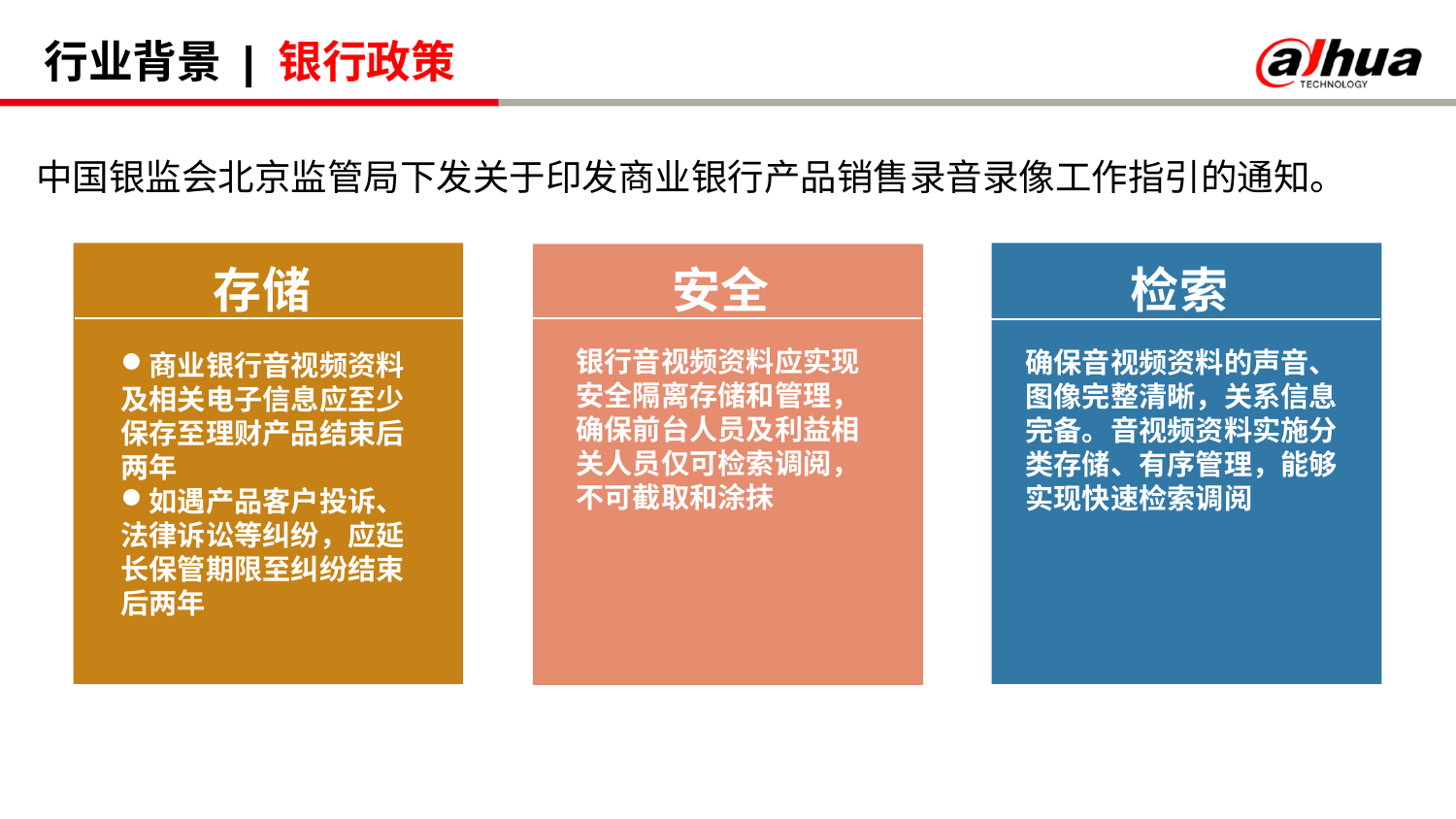

# 行业背景 | 银行政策
中国银监会北京监管局下发关于印发商业银行产品销售录音录像工作指引的通知。

存储
商业银行音视频资料及相关电子信息应至少保存至理财产品结束后两年
如遇产品客户投诉、法律诉讼等纠纷，应延长保管期限至纠纷结束后两年

检索
确保音视频资料的声音、图像完整清晰，关系信息完备。音视频资料实施分类存储、有序管理，能够实现快速检索调阅

安全
银行音视频资料应实现安全隔离存储和管理，确保前台人员及利益相关人员仅可检索调阅，不可截取和涂抹